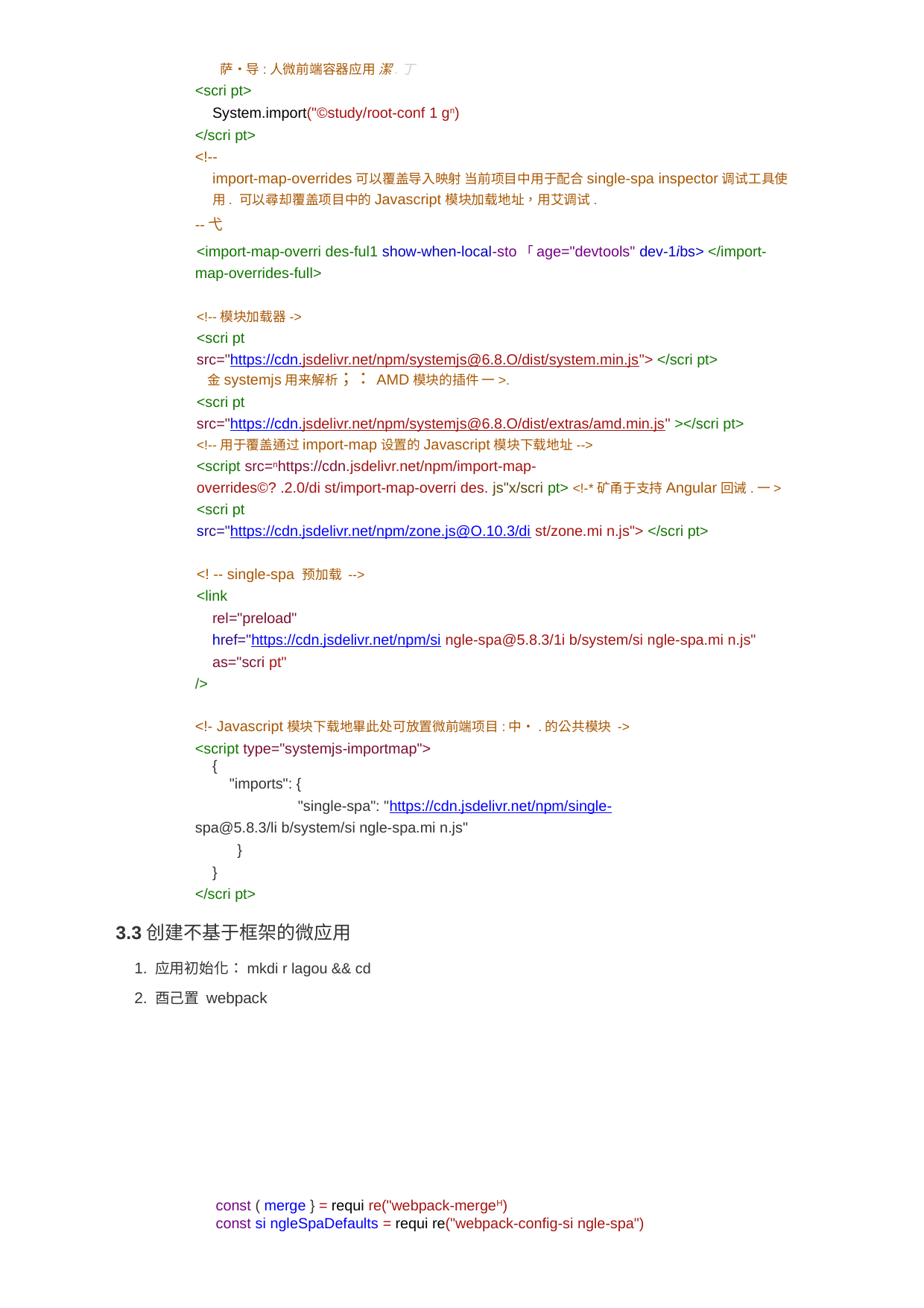

萨•导:人微前端容器应用 潔.丁
<scri pt>
System.import("©study/root-conf 1 gn)
</scri pt>
<!--
import-map-overrides可以覆盖导入映射 当前项目中用于配合single-spa inspector调试工具使用. 可以尋却覆盖项目中的Javascript模块加载地址，用艾调试.
--弋
<import-map-overri des-ful1 show-when-local-sto「age="devtools" dev-1ibs> </import-map-overrides-full>
<!--模块加载器->
<scri pt
src="https://cdn.jsdelivr.net/npm/systemjs@6.8.O/dist/system.min.js"> </scri pt>
金systemjs用来解析；：AMD模块的插件 一>.
<scri pt
src="https://cdn.jsdelivr.net/npm/systemjs@6.8.O/dist/extras/amd.min.js" ></scri pt>
<!--用于覆盖通过import-map设置的Javascript模块下载地址-->
<script src=nhttps://cdn.jsdelivr.net/npm/import-map-
overrides©? .2.0/di st/import-map-overri des. js"x/scri pt> <!-*矿甬于支持Angular回诫.一>
<scri pt
src="https://cdn.jsdelivr.net/npm/zone.js@O.10.3/di st/zone.mi n.js"> </scri pt>
<! -- single-spa 预加载 -->
<link
rel="preload"
href="https://cdn.jsdelivr.net/npm/si ngle-spa@5.8.3/1i b/system/si ngle-spa.mi n.js"
as="scri pt"
/>
<!- Javascript模块下载地畢此处可放置微前端项目:中•.的公共模块 ->
<script type="systemjs-importmap">
{
"imports": {
"single-spa": "https://cdn.jsdelivr.net/npm/single-
spa@5.8.3/li b/system/si ngle-spa.mi n.js"
}
}
</scri pt>
3.3创建不基于框架的微应用
1. 应用初始化：mkdi r lagou && cd
2. 酉己置 webpack
const ( merge } = requi re("webpack-mergeH)
const si ngleSpaDefaults = requi re("webpack-config-si ngle-spa")